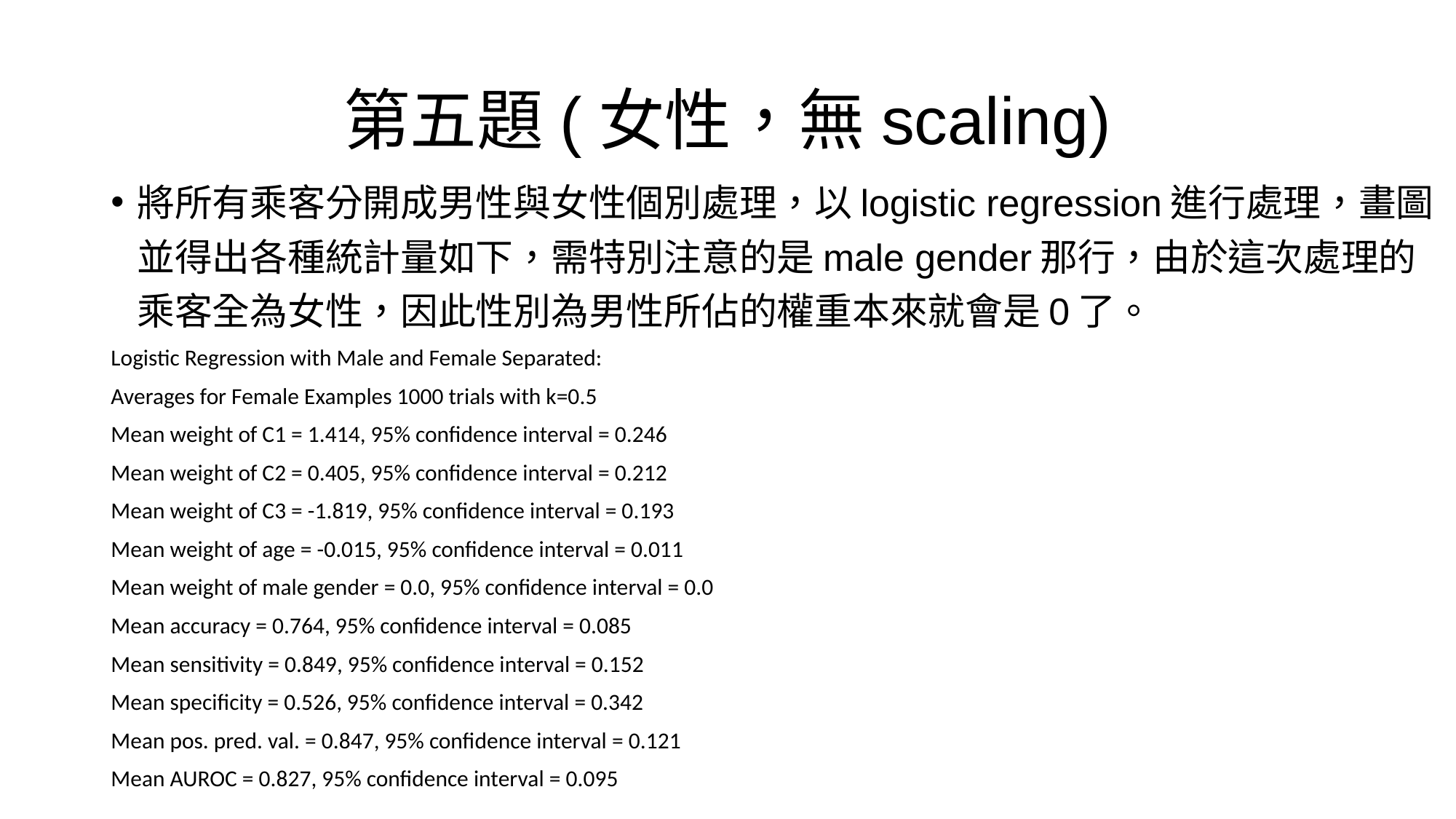

# 第五題(女性，無scaling)
將所有乘客分開成男性與女性個別處理，以logistic regression進行處理，畫圖並得出各種統計量如下，需特別注意的是male gender那行，由於這次處理的乘客全為女性，因此性別為男性所佔的權重本來就會是0了。
Logistic Regression with Male and Female Separated:
Averages for Female Examples 1000 trials with k=0.5
Mean weight of C1 = 1.414, 95% confidence interval = 0.246
Mean weight of C2 = 0.405, 95% confidence interval = 0.212
Mean weight of C3 = -1.819, 95% confidence interval = 0.193
Mean weight of age = -0.015, 95% confidence interval = 0.011
Mean weight of male gender = 0.0, 95% confidence interval = 0.0
Mean accuracy = 0.764, 95% confidence interval = 0.085
Mean sensitivity = 0.849, 95% confidence interval = 0.152
Mean specificity = 0.526, 95% confidence interval = 0.342
Mean pos. pred. val. = 0.847, 95% confidence interval = 0.121
Mean AUROC = 0.827, 95% confidence interval = 0.095